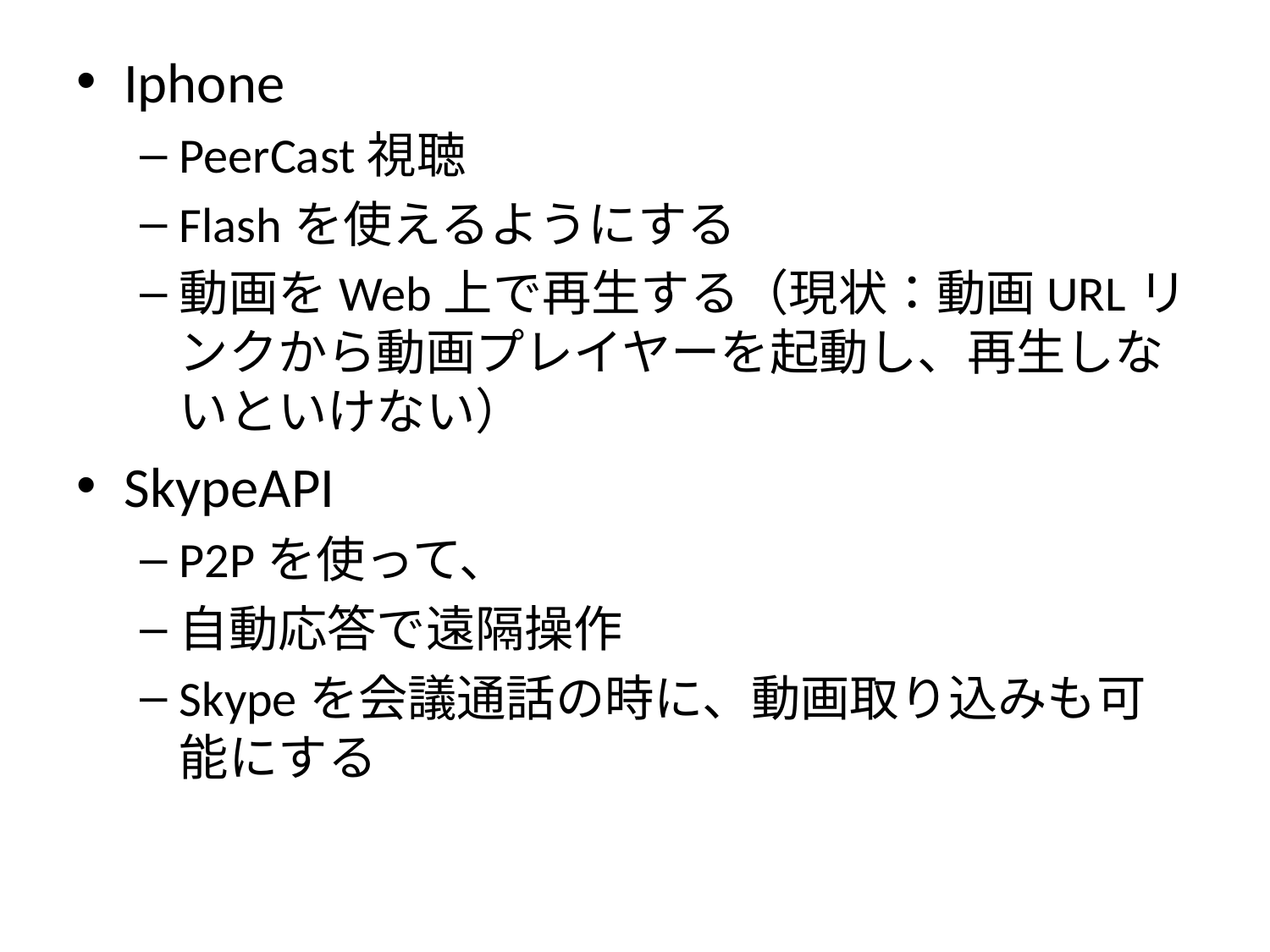

#
Iphone
PeerCast視聴
Flashを使えるようにする
動画をWeb上で再生する（現状：動画URLリンクから動画プレイヤーを起動し、再生しないといけない）
SkypeAPI
P2Pを使って、
自動応答で遠隔操作
Skypeを会議通話の時に、動画取り込みも可能にする